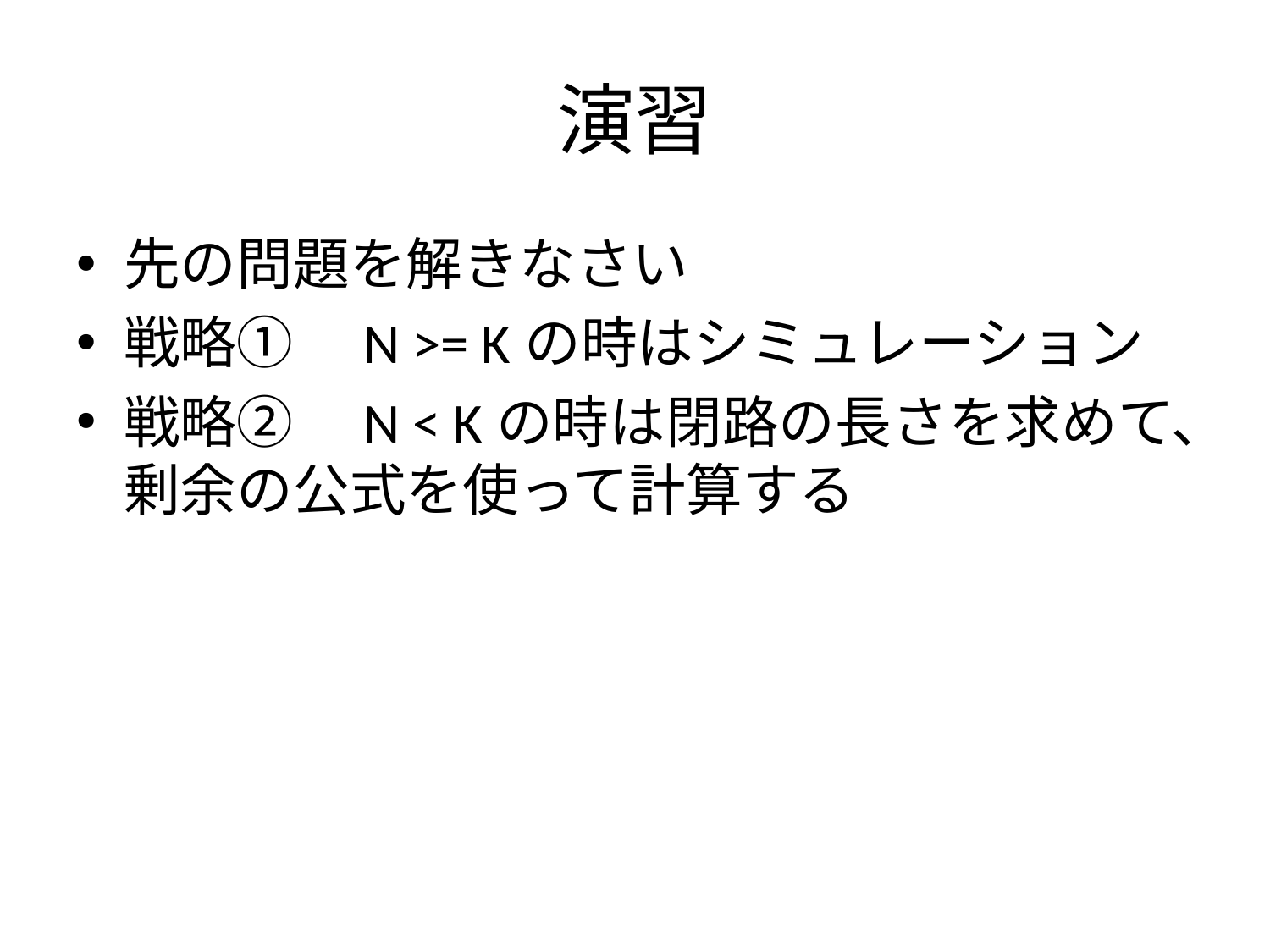

# 演習
先の問題を解きなさい
戦略①　N >= Kの時はシミュレーション
戦略②　N < Kの時は閉路の長さを求めて、剰余の公式を使って計算する